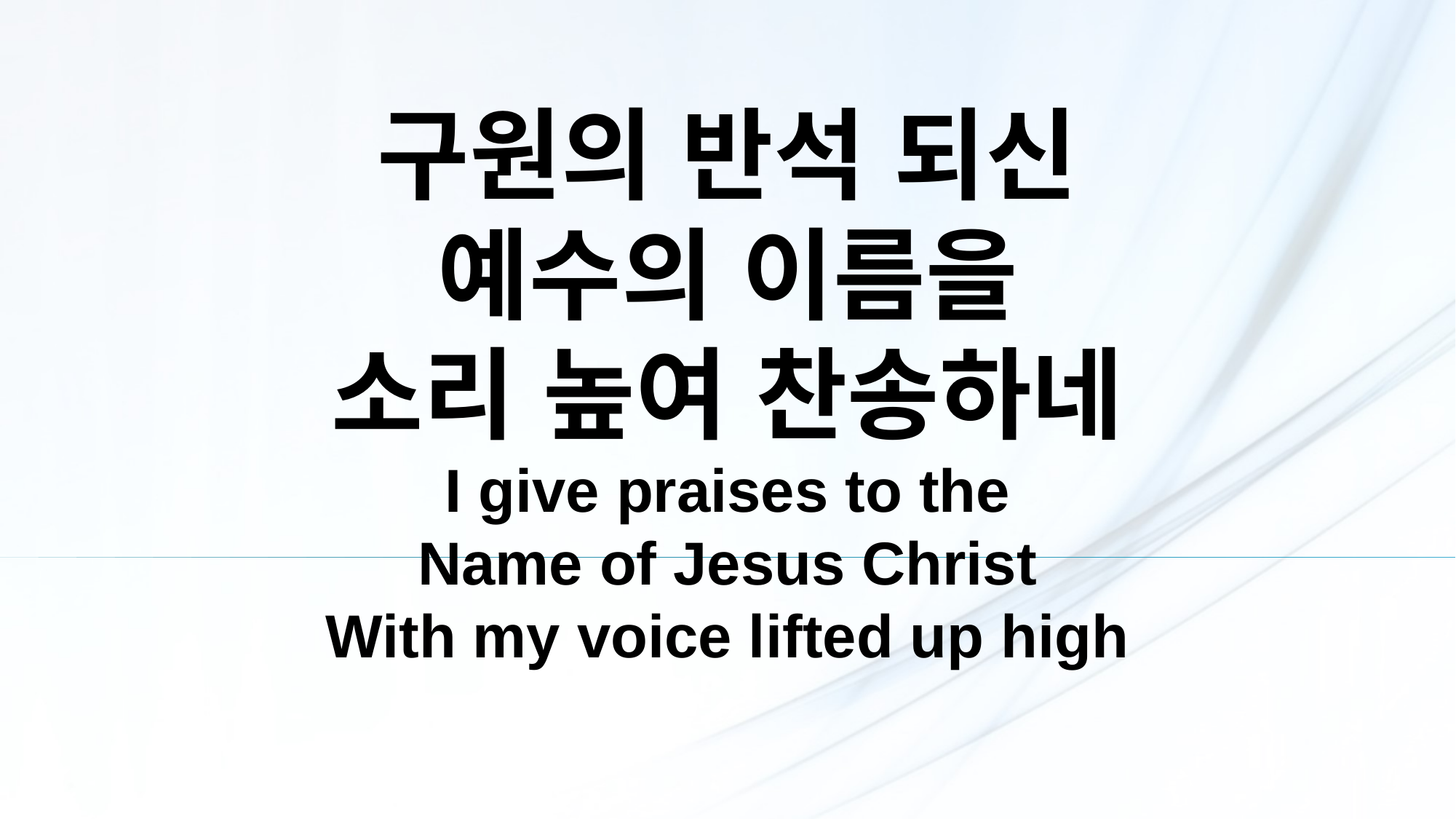

# 구원의 반석 되신 예수의 이름을 소리 높여 찬송하네 I give praises to the Name of Jesus Christ With my voice lifted up high